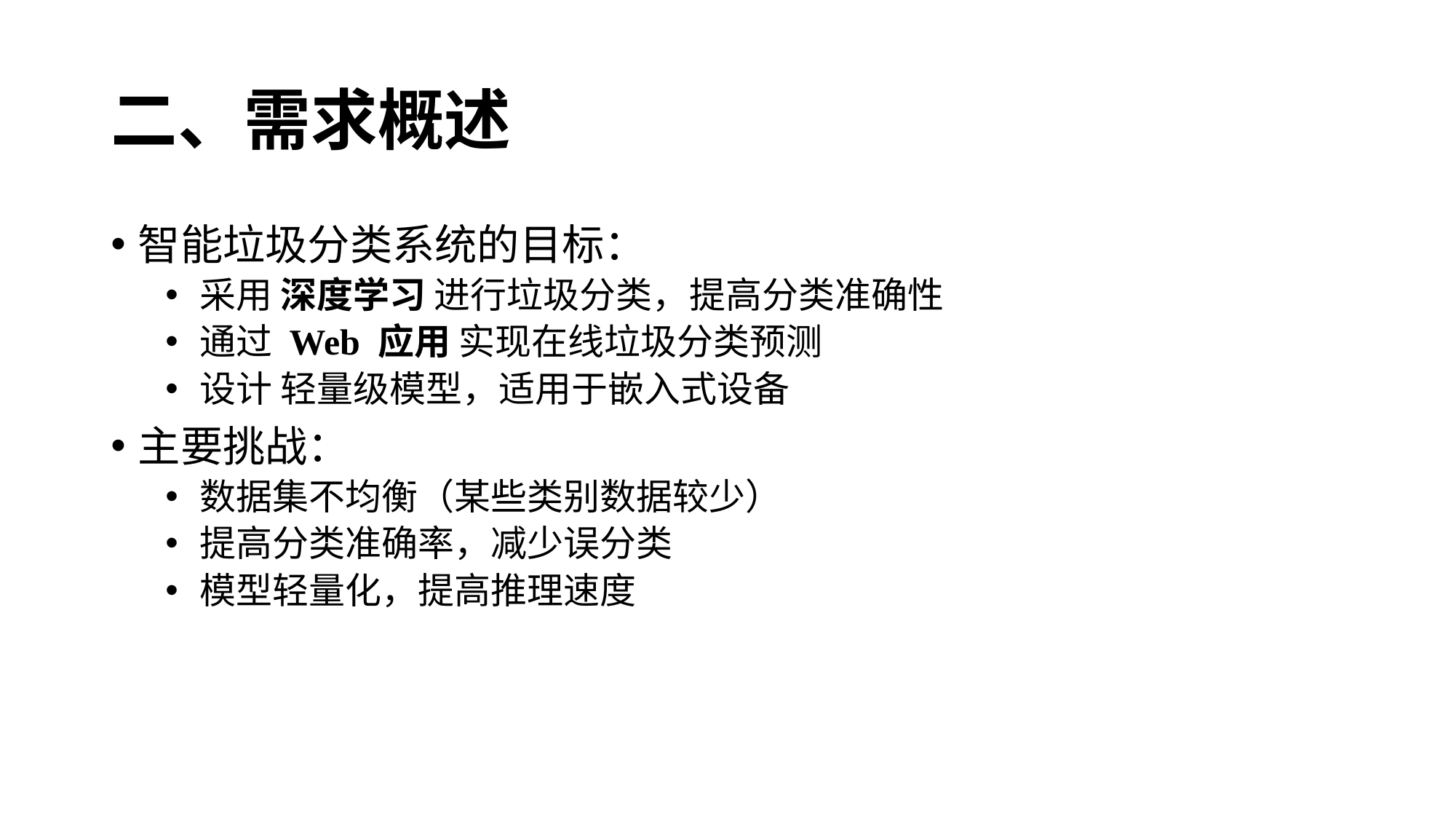

# 二、需求概述
智能垃圾分类系统的目标：
采用 深度学习 进行垃圾分类，提高分类准确性
通过 Web 应用 实现在线垃圾分类预测
设计 轻量级模型，适用于嵌入式设备
主要挑战：
数据集不均衡（某些类别数据较少）
提高分类准确率，减少误分类
模型轻量化，提高推理速度